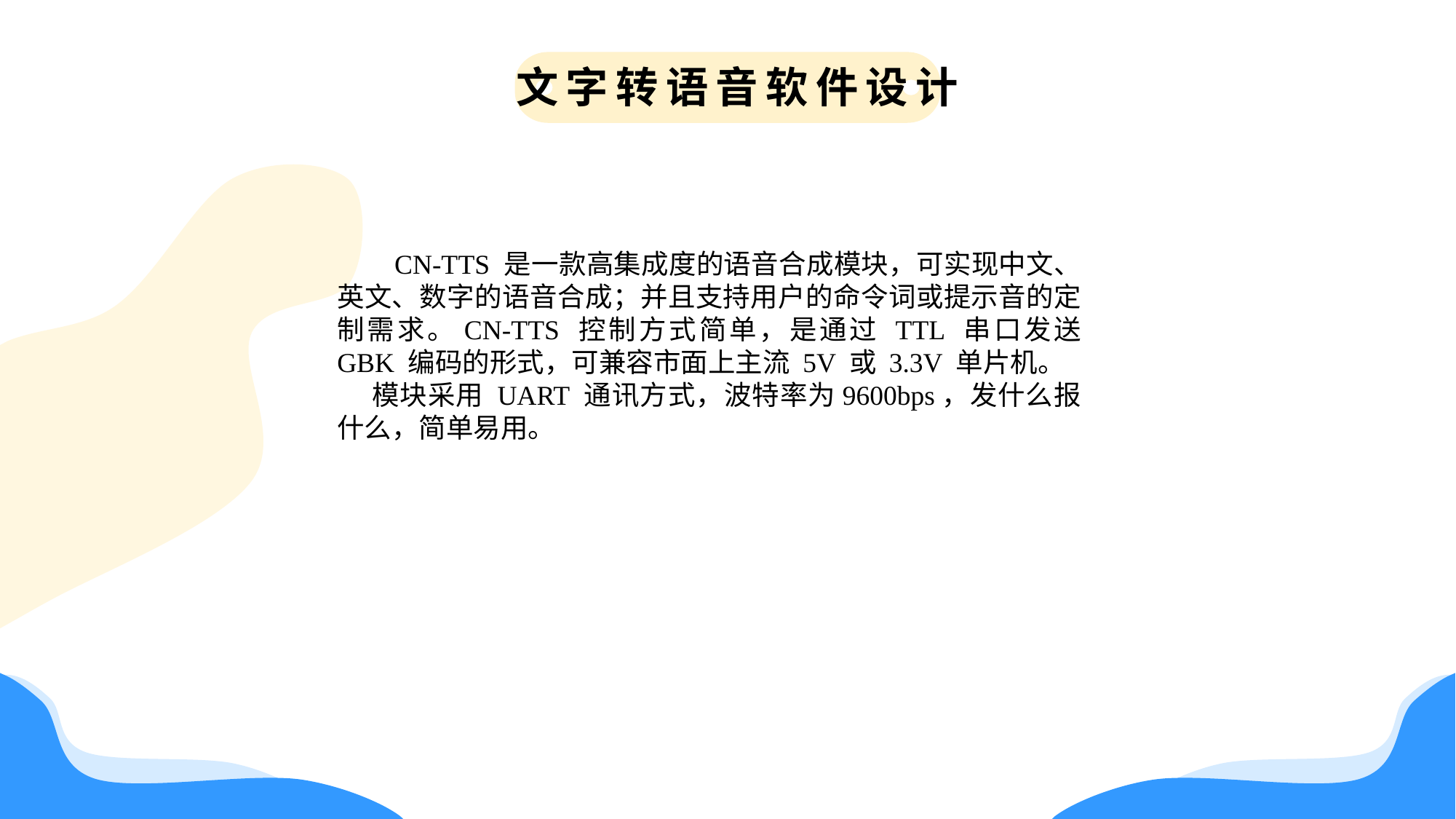

文字转语音软件设计

        CN-TTS 是一款高集成度的语音合成模块，可实现中文、英文、数字的语音合成；并且支持用户的命令词或提示音的定制需求。CN-TTS 控制方式简单，是通过 TTL 串口发送 GBK 编码的形式，可兼容市面上主流 5V 或 3.3V 单片机。
    模块采用 UART 通讯方式，波特率为9600bps，发什么报什么，简单易用。